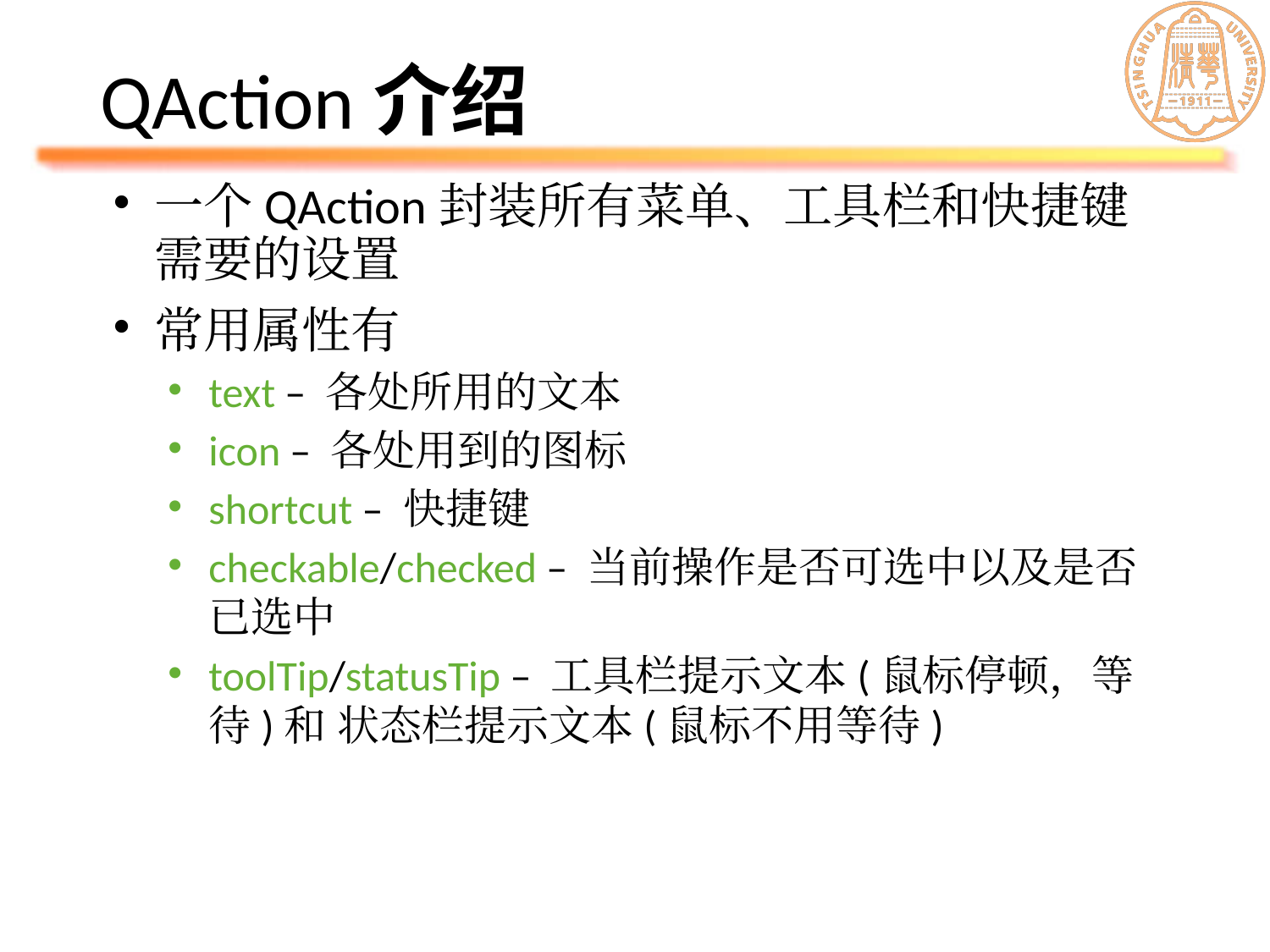

# QAction介绍
一个QAction封装所有菜单、工具栏和快捷键需要的设置
常用属性有
text – 各处所用的文本
icon – 各处用到的图标
shortcut – 快捷键
checkable/checked – 当前操作是否可选中以及是否已选中
toolTip/statusTip – 工具栏提示文本(鼠标停顿，等待)和 状态栏提示文本(鼠标不用等待)